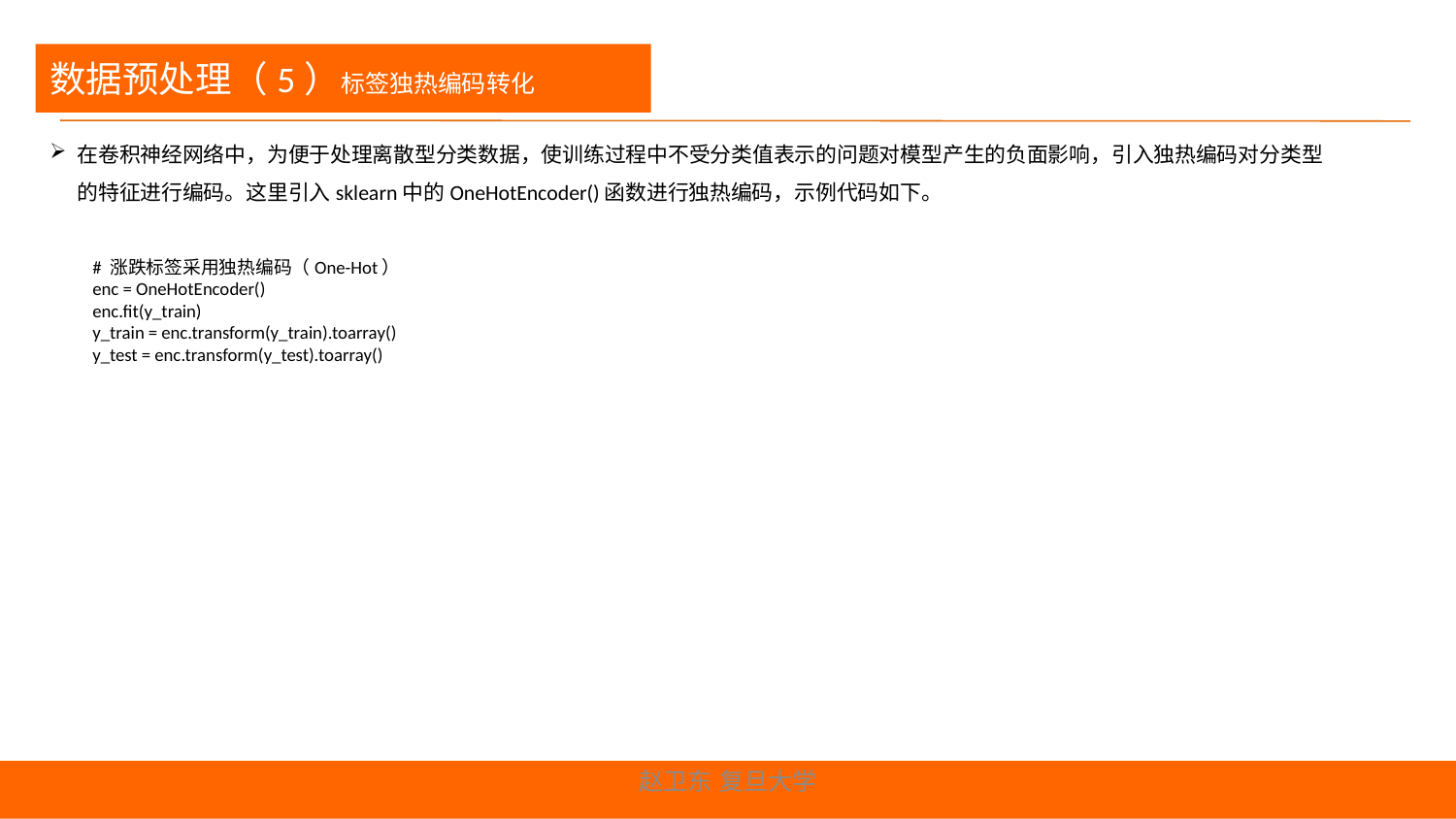

数据预处理（5）标签独热编码转化
在卷积神经网络中，为便于处理离散型分类数据，使训练过程中不受分类值表示的问题对模型产生的负面影响，引入独热编码对分类型的特征进行编码。这里引入sklearn中的OneHotEncoder()函数进行独热编码，示例代码如下。
# 涨跌标签采用独热编码（One-Hot）
enc = OneHotEncoder()
enc.fit(y_train)
y_train = enc.transform(y_train).toarray()
y_test = enc.transform(y_test).toarray()
赵卫东 复旦大学